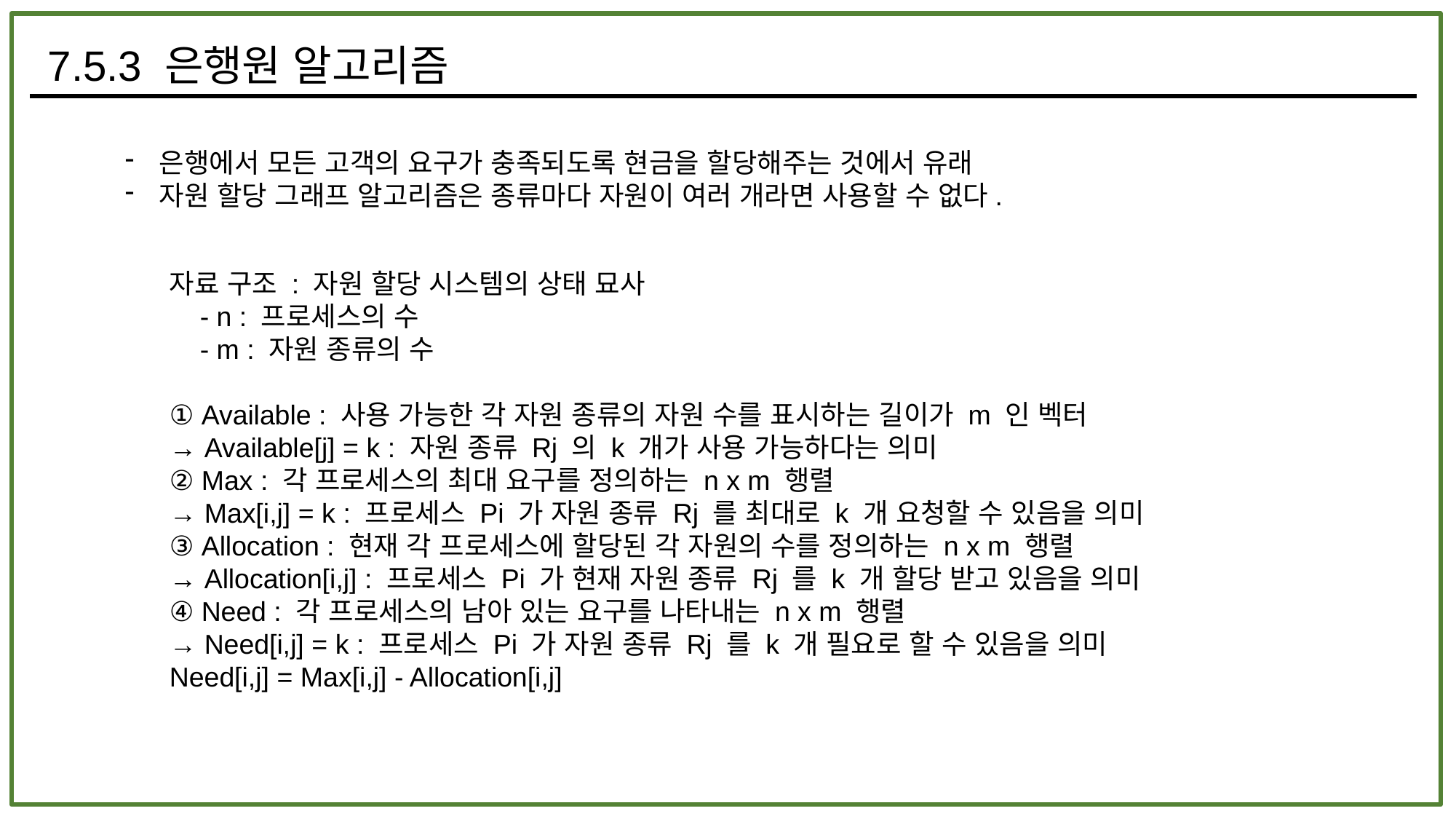

7.5.3 은행원 알고리즘
은행에서 모든 고객의 요구가 충족되도록 현금을 할당해주는 것에서 유래
자원 할당 그래프 알고리즘은 종류마다 자원이 여러 개라면 사용할 수 없다.
자료 구조 : 자원 할당 시스템의 상태 묘사
    - n : 프로세스의 수
    - m : 자원 종류의 수

① Available : 사용 가능한 각 자원 종류의 자원 수를 표시하는 길이가 m 인 벡터
→ Available[j] = k : 자원 종류 Rj 의 k 개가 사용 가능하다는 의미
② Max : 각 프로세스의 최대 요구를 정의하는 n x m 행렬
→ Max[i,j] = k : 프로세스 Pi 가 자원 종류 Rj 를 최대로 k 개 요청할 수 있음을 의미
③ Allocation : 현재 각 프로세스에 할당된 각 자원의 수를 정의하는 n x m 행렬
→ Allocation[i,j] : 프로세스 Pi 가 현재 자원 종류 Rj 를 k 개 할당 받고 있음을 의미
④ Need : 각 프로세스의 남아 있는 요구를 나타내는 n x m 행렬
→ Need[i,j] = k : 프로세스 Pi 가 자원 종류 Rj 를 k 개 필요로 할 수 있음을 의미
Need[i,j] = Max[i,j] - Allocation[i,j]